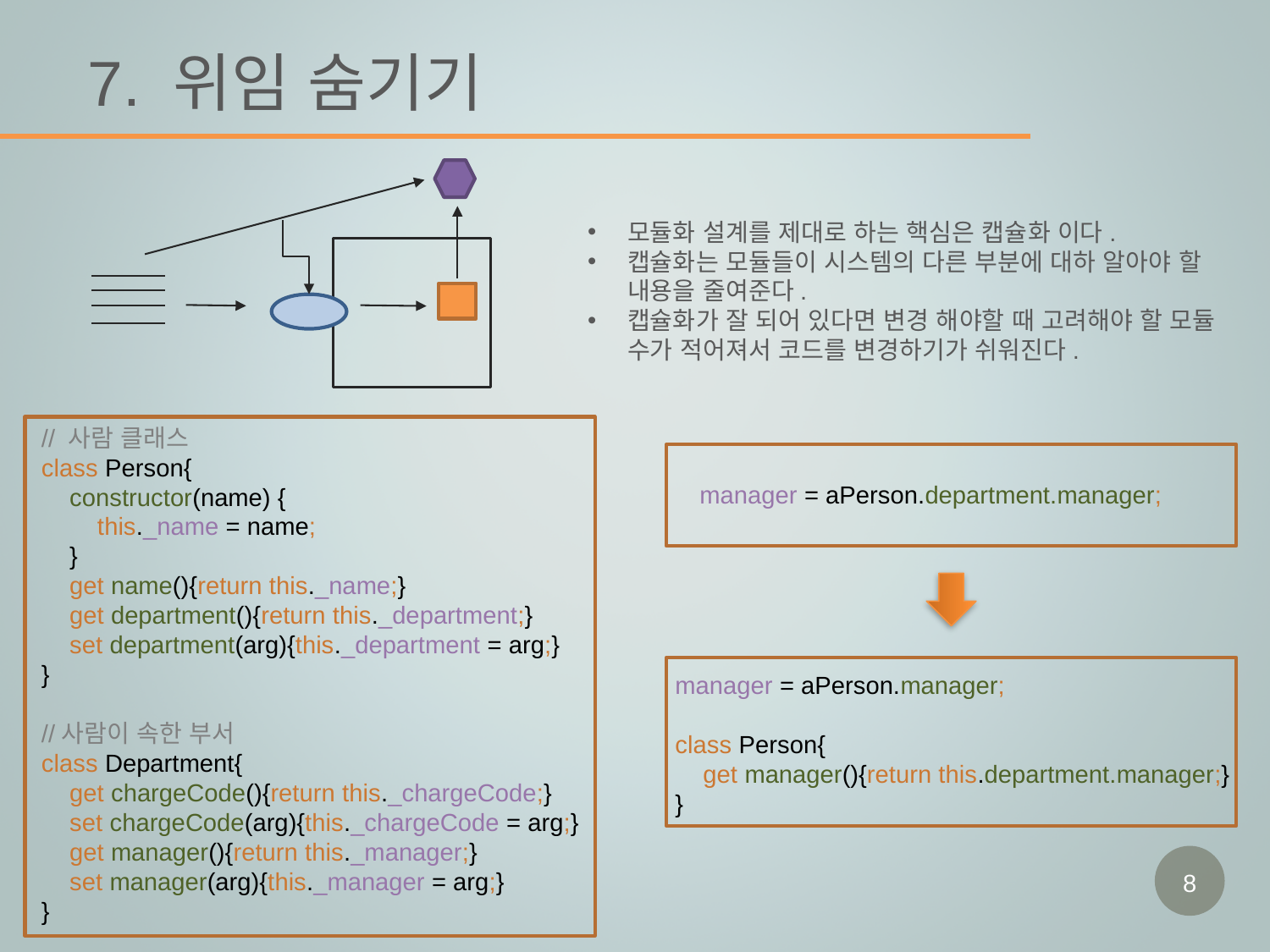

# 7. 위임 숨기기

모듈화 설계를 제대로 하는 핵심은 캡슐화 이다.
캡슐화는 모듈들이 시스템의 다른 부분에 대하 알아야 할 내용을 줄여준다.
캡슐화가 잘 되어 있다면 변경 해야할 때 고려해야 할 모듈 수가 적어져서 코드를 변경하기가 쉬워진다.

// 사람 클래스
class Person{
    constructor(name) {
        this._name = name;
    }
    get name(){return this._name;}
    get department(){return this._department;}
    set department(arg){this._department = arg;}
}
//사람이 속한 부서
class Department{
    get chargeCode(){return this._chargeCode;}
    set chargeCode(arg){this._chargeCode = arg;}
    get manager(){return this._manager;}
    set manager(arg){this._manager = arg;}
}

manager = aPerson.department.manager;

manager = aPerson.manager;
class Person{
    get manager(){return this.department.manager;}
}